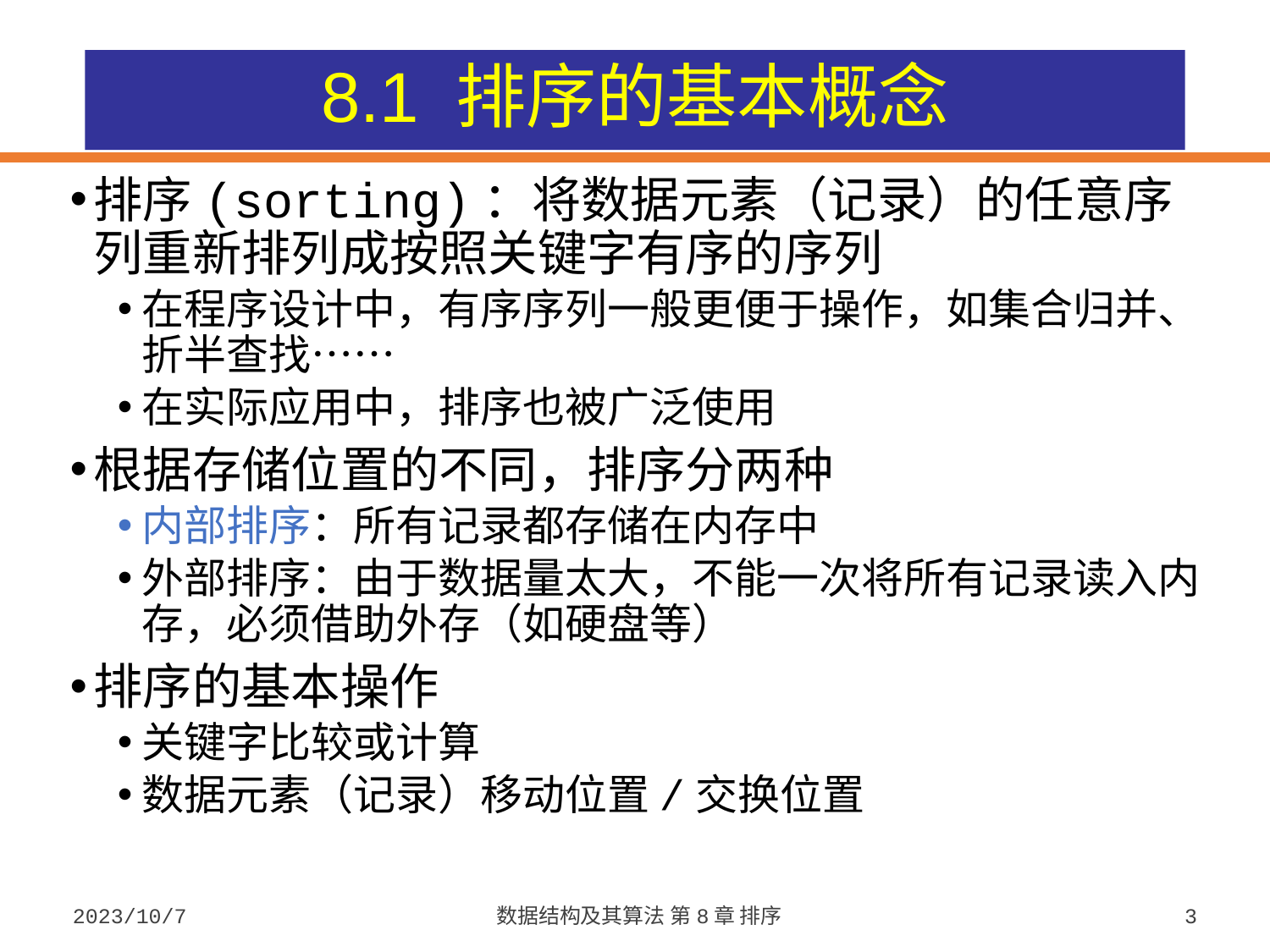

# 8.1 排序的基本概念
排序(sorting)：将数据元素（记录）的任意序列重新排列成按照关键字有序的序列
在程序设计中，有序序列一般更便于操作，如集合归并、折半查找……
在实际应用中，排序也被广泛使用
根据存储位置的不同，排序分两种
内部排序：所有记录都存储在内存中
外部排序：由于数据量太大，不能一次将所有记录读入内存，必须借助外存（如硬盘等）
排序的基本操作
关键字比较或计算
数据元素（记录）移动位置/交换位置
2023/10/7
数据结构及其算法 第8章 排序
3